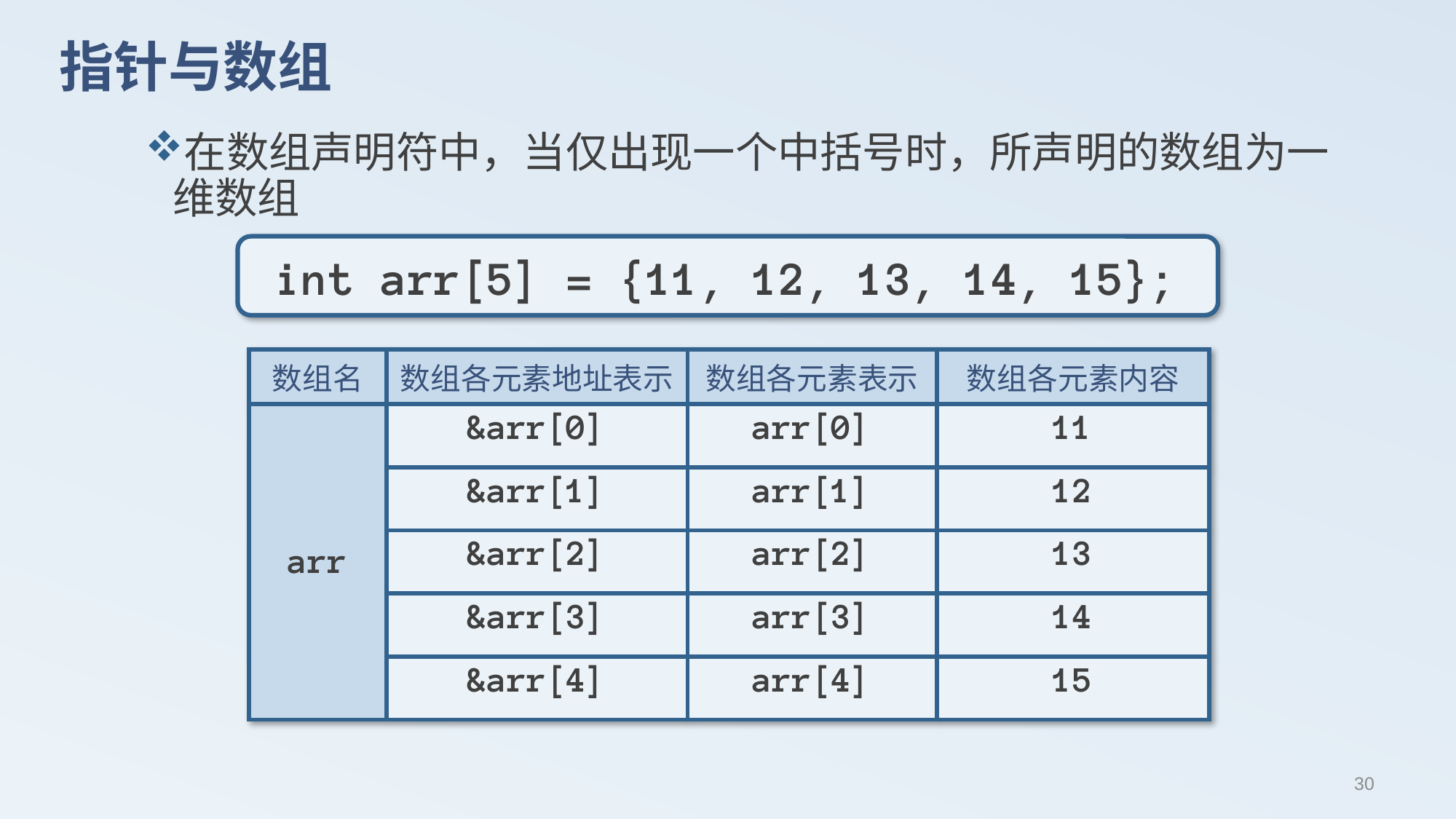

# 指针与数组
在数组声明符中，当仅出现一个中括号时，所声明的数组为一维数组
int arr[5] = {11, 12, 13, 14, 15};
| 数组名 | 数组各元素地址表示 | 数组各元素表示 | 数组各元素内容 |
| --- | --- | --- | --- |
| arr | &arr[0] | arr[0] | 11 |
|  | &arr[1] | arr[1] | 12 |
|  | &arr[2] | arr[2] | 13 |
|  | &arr[3] | arr[3] | 14 |
|  | &arr[4] | arr[4] | 15 |